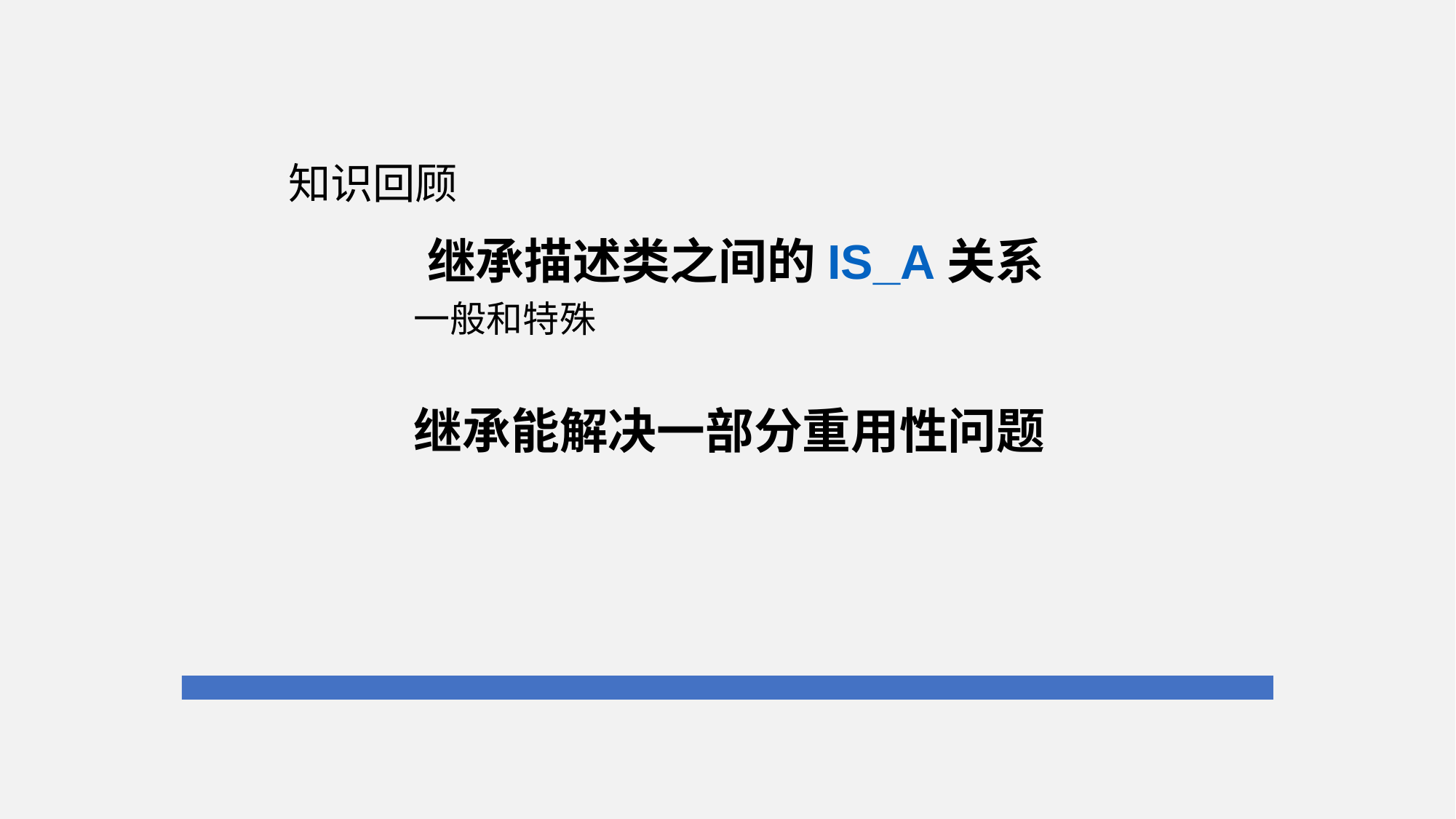

知识回顾
          继承描述类之间的IS_A关系
一般和特殊

继承能解决一部分重用性问题